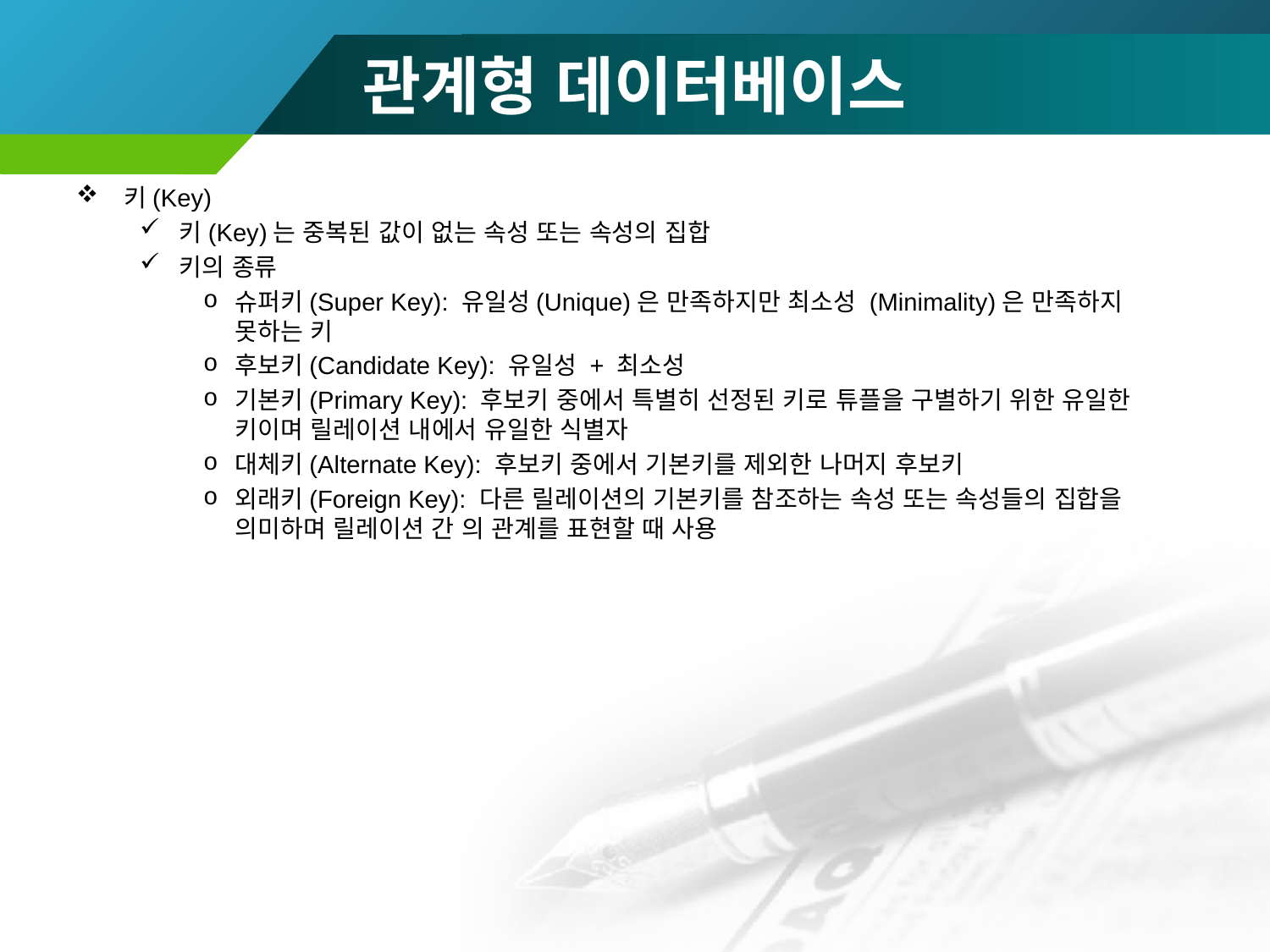

# 관계형 데이터베이스
키(Key)
키(Key)는 중복된 값이 없는 속성 또는 속성의 집합
키의 종류
슈퍼키(Super Key): 유일성(Unique)은 만족하지만 최소성 (Minimality)은 만족하지 못하는 키
후보키(Candidate Key): 유일성 + 최소성
기본키(Primary Key): 후보키 중에서 특별히 선정된 키로 튜플을 구별하기 위한 유일한 키이며 릴레이션 내에서 유일한 식별자
대체키(Alternate Key): 후보키 중에서 기본키를 제외한 나머지 후보키
외래키(Foreign Key): 다른 릴레이션의 기본키를 참조하는 속성 또는 속성들의 집합을 의미하며 릴레이션 간 의 관계를 표현할 때 사용